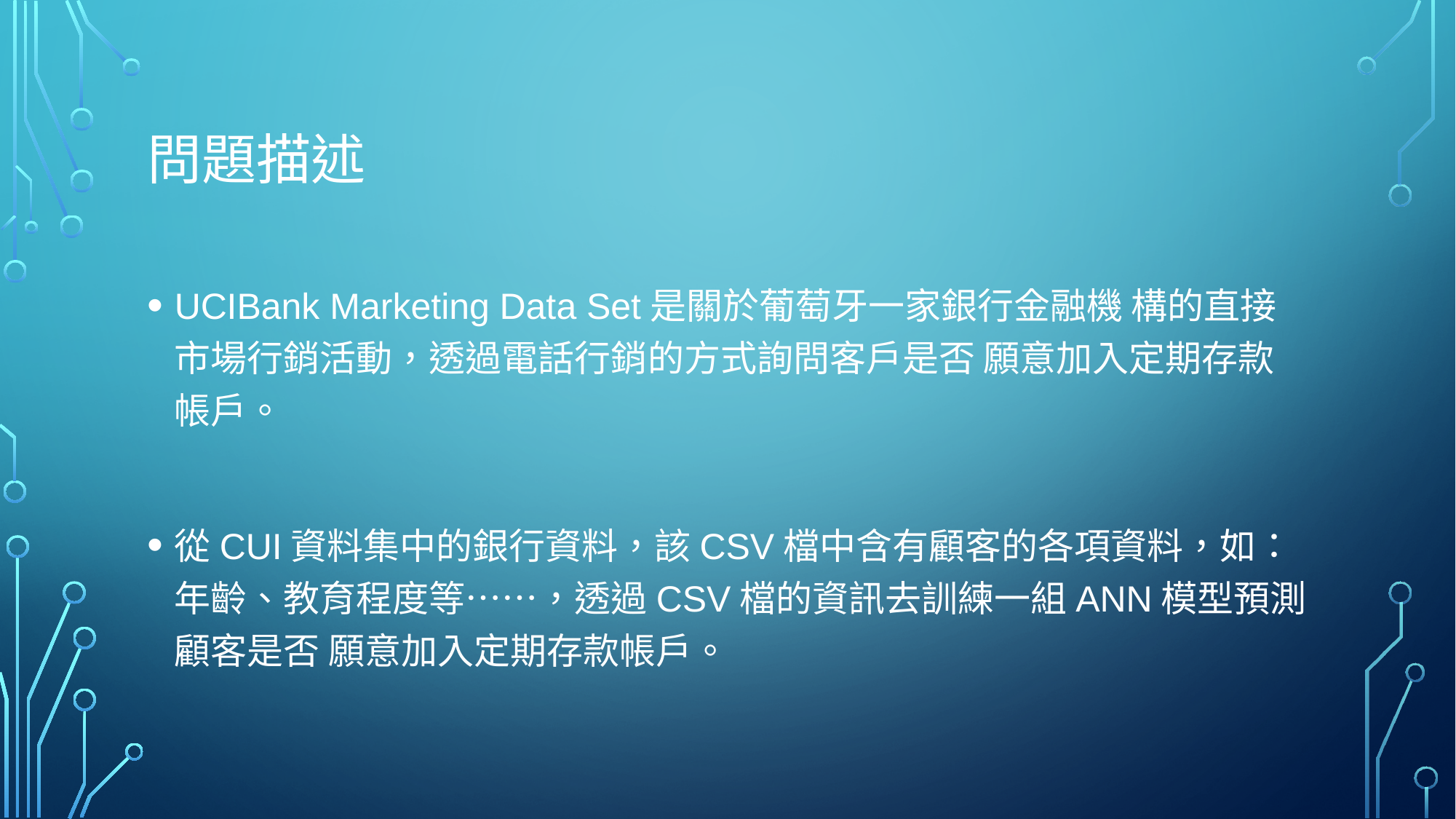

# 問題描述
UCIBank Marketing Data Set是關於葡萄牙一家銀行金融機 構的直接市場行銷活動，透過電話行銷的方式詢問客戶是否 願意加入定期存款帳戶。

從CUI資料集中的銀行資料，該CSV檔中含有顧客的各項資料，如：年齡、教育程度等……，透過CSV檔的資訊去訓練一組ANN模型預測顧客是否 願意加入定期存款帳戶。